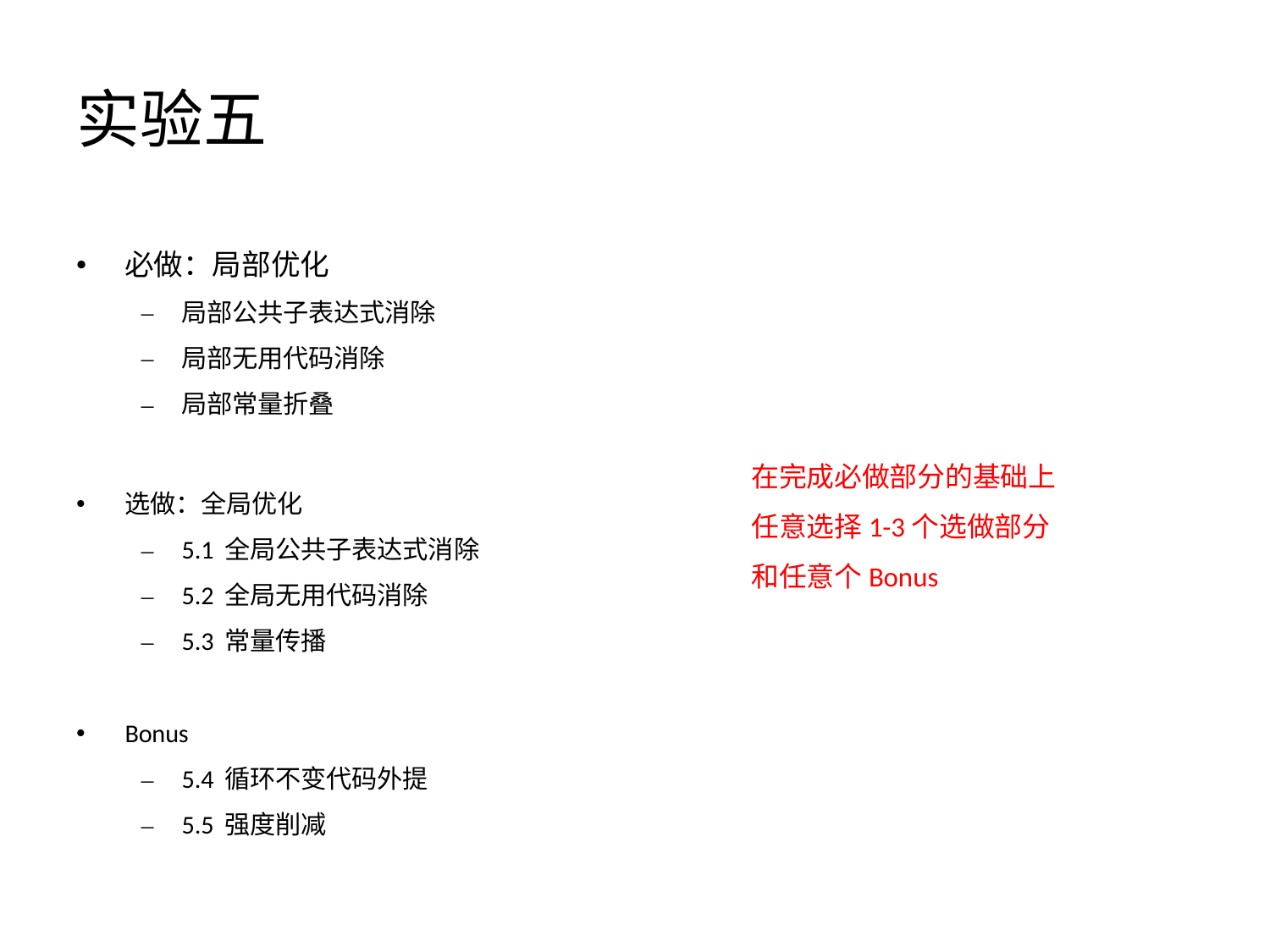

# 实验五
必做：局部优化
局部公共子表达式消除
局部无用代码消除
局部常量折叠

选做：全局优化
5.1 全局公共子表达式消除
5.2 全局无用代码消除
5.3 常量传播

Bonus
5.4 循环不变代码外提
5.5 强度削减

在完成必做部分的基础上
任意选择1-3个选做部分
和任意个Bonus